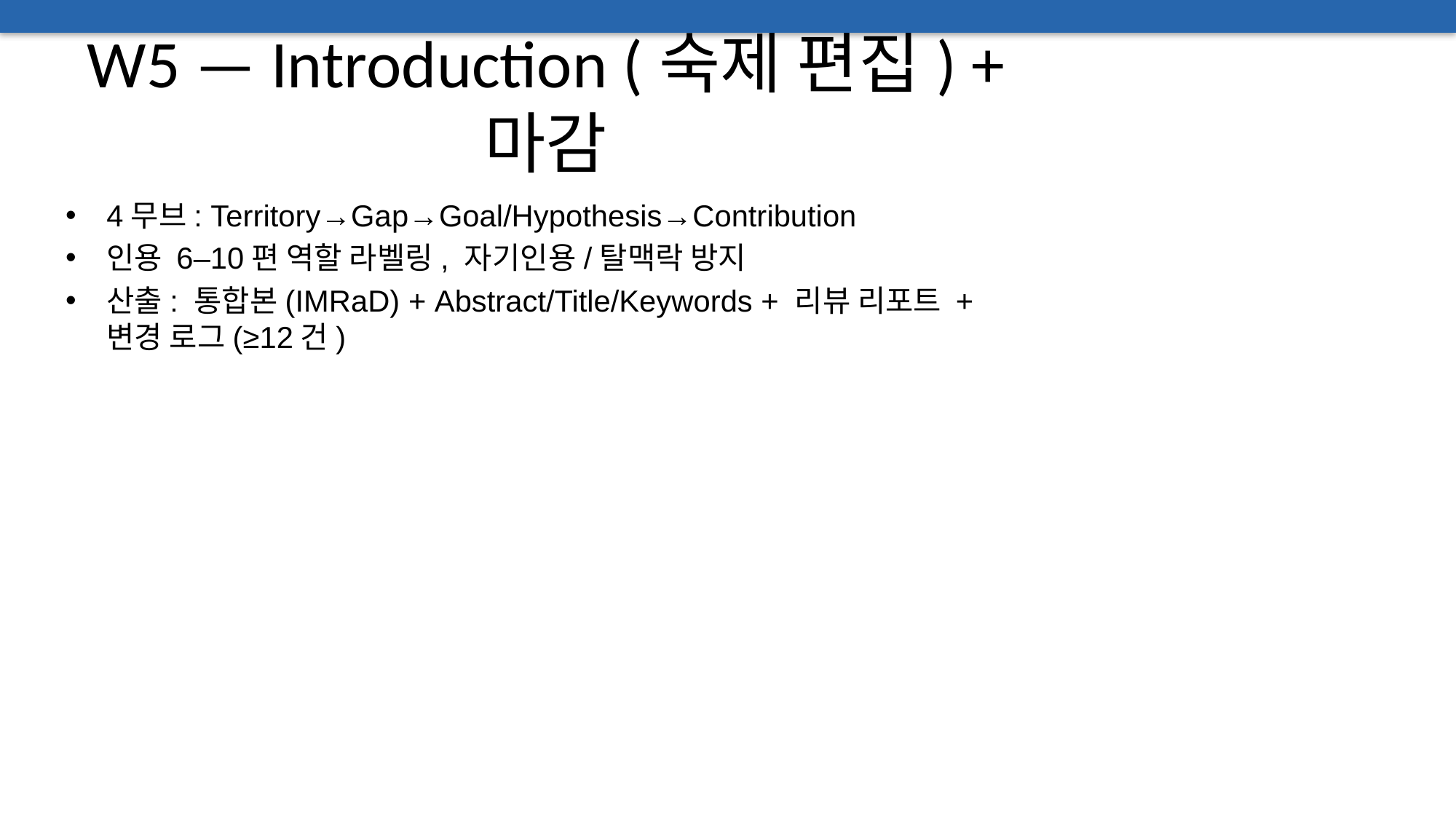

# W5 — Introduction (숙제 편집) + 마감
4무브: Territory→Gap→Goal/Hypothesis→Contribution
인용 6–10편 역할 라벨링, 자기인용/탈맥락 방지
산출: 통합본(IMRaD) + Abstract/Title/Keywords + 리뷰 리포트 + 변경 로그(≥12건)